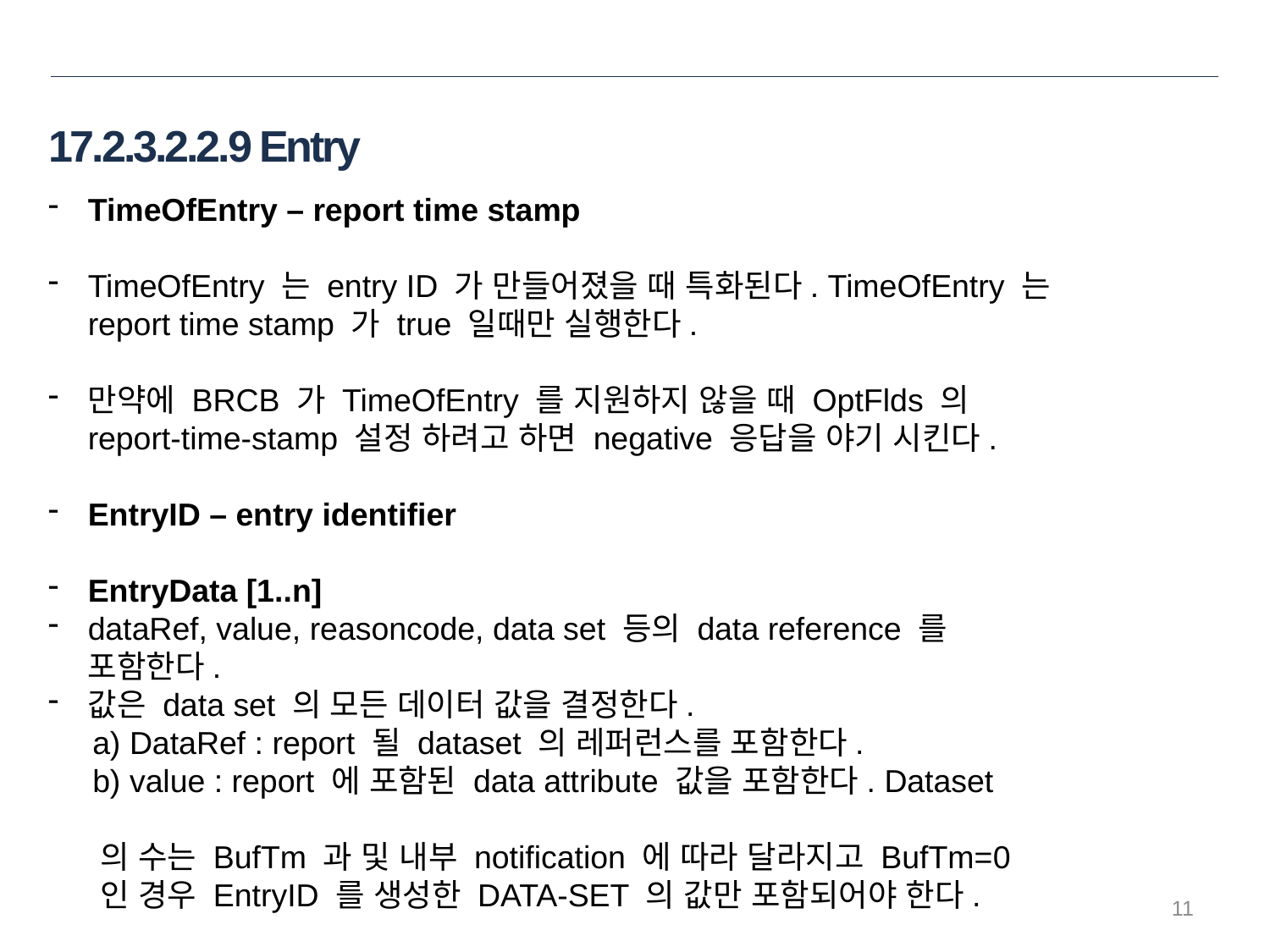

17.2.3.2.2.9 Entry
TimeOfEntry – report time stamp

TimeOfEntry 는 entry ID 가 만들어졌을 때 특화된다. TimeOfEntry 는 report time stamp 가 true 일때만 실행한다.

만약에 BRCB 가 TimeOfEntry 를 지원하지 않을 때 OptFlds 의 report-time-stamp 설정 하려고 하면 negative 응답을 야기 시킨다.

EntryID – entry identifier

EntryData [1..n]
dataRef, value, reasoncode, data set 등의 data reference 를 포함한다.
값은 data set 의 모든 데이터 값을 결정한다.
     a) DataRef : report 될 dataset 의 레퍼런스를 포함한다.
     b) value : report 에 포함된 data attribute 값을 포함한다. Dataset
     의 수는 BufTm 과 및 내부 notification 에 따라 달라지고 BufTm=0
     인 경우 EntryID 를 생성한 DATA-SET 의 값만 포함되어야 한다.
11